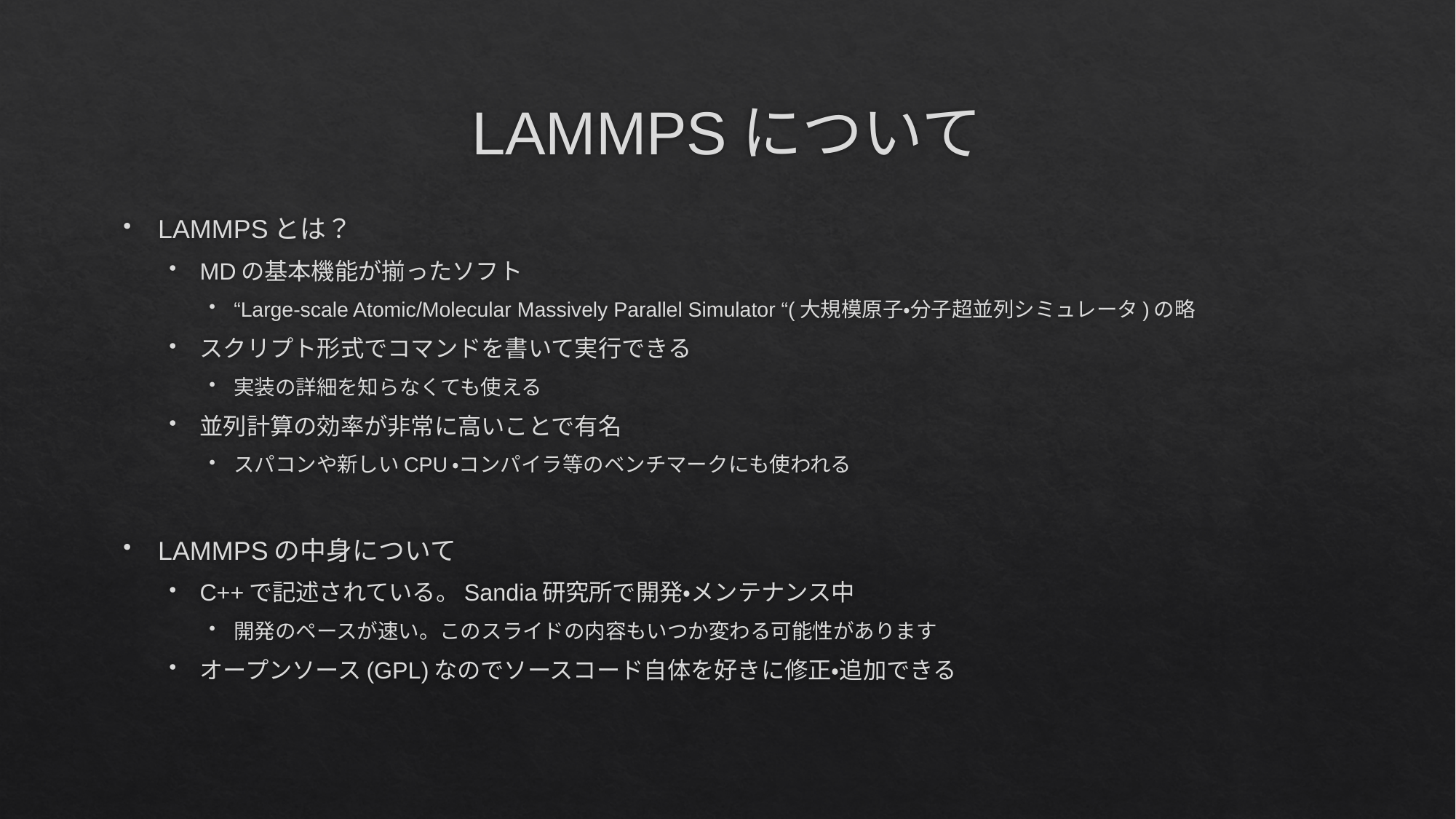

# LAMMPSについて
LAMMPSとは？
MDの基本機能が揃ったソフト
“Large-scale Atomic/Molecular Massively Parallel Simulator “(大規模原子・分子超並列シミュレータ)の略
スクリプト形式でコマンドを書いて実行できる
実装の詳細を知らなくても使える
並列計算の効率が非常に高いことで有名
スパコンや新しいCPU・コンパイラ等のベンチマークにも使われる

LAMMPSの中身について
C++で記述されている。Sandia研究所で開発・メンテナンス中
開発のペースが速い。このスライドの内容もいつか変わる可能性があります
オープンソース(GPL)なのでソースコード自体を好きに修正・追加できる